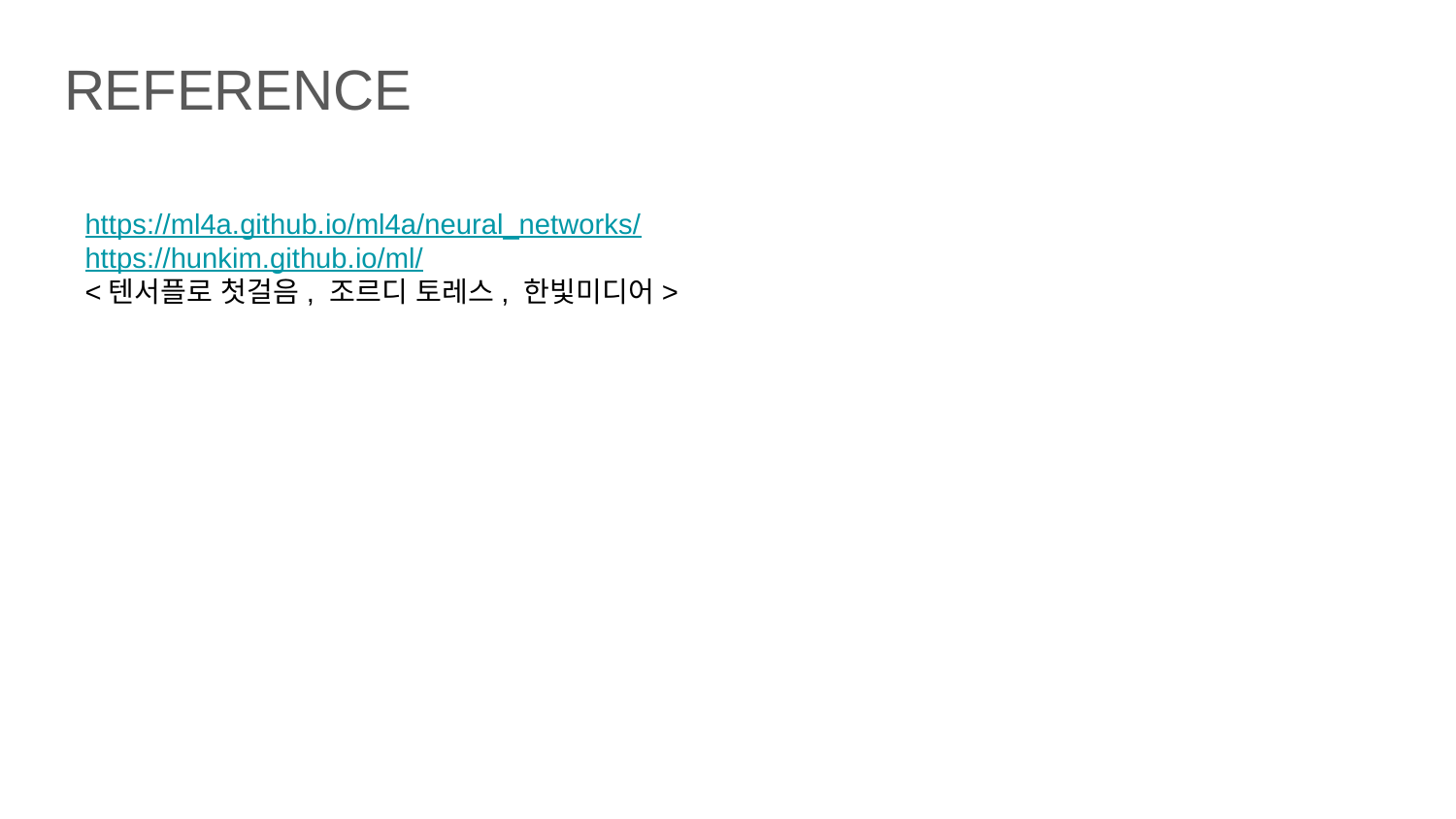

REFERENCE
https://ml4a.github.io/ml4a/neural_networks/
https://hunkim.github.io/ml/
<텐서플로 첫걸음, 조르디 토레스, 한빛미디어>